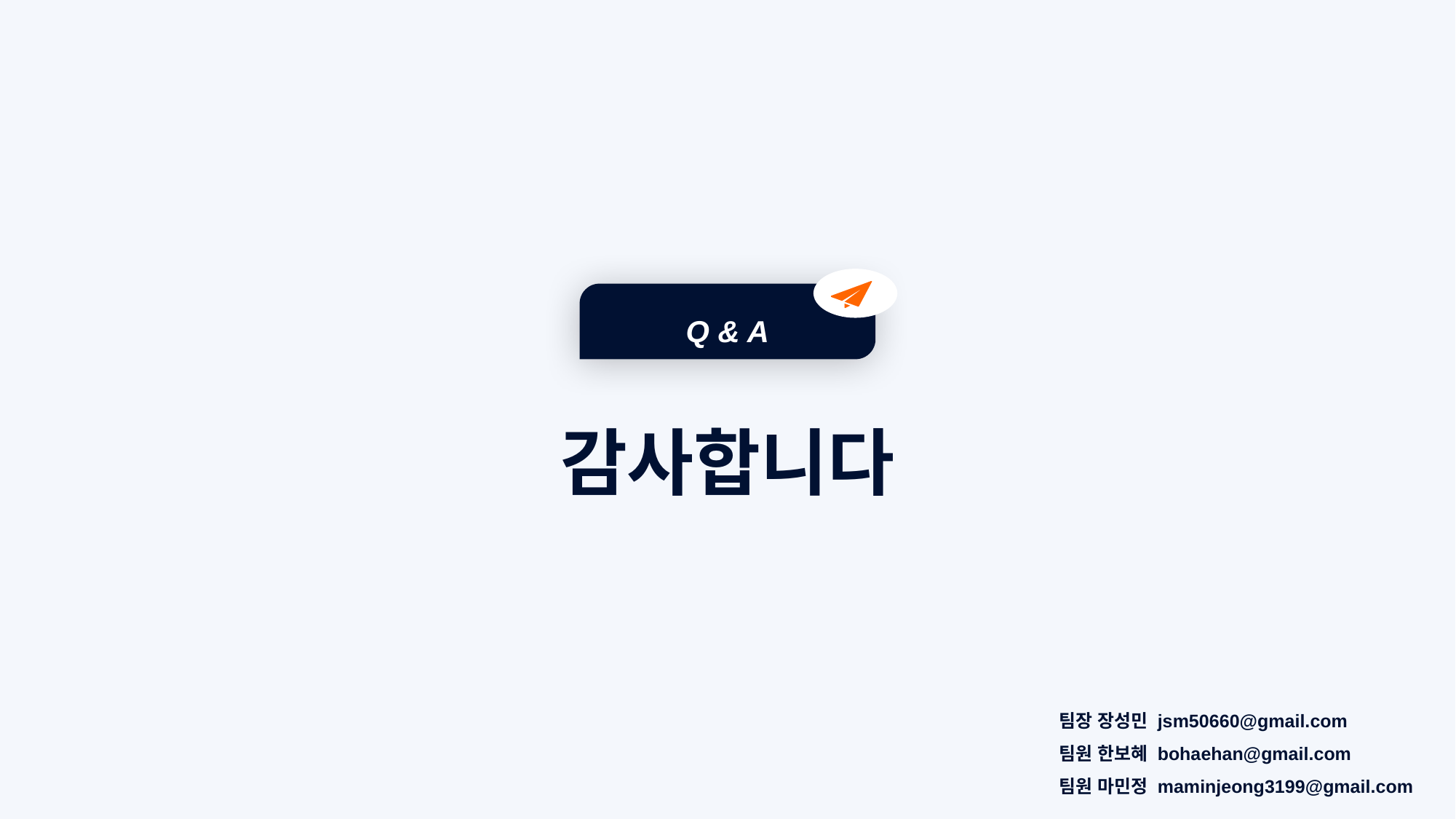

Q & A
감사합니다
팀장 장성민 jsm50660@gmail.com
팀원 한보혜 bohaehan@gmail.com
팀원 마민정 maminjeong3199@gmail.com